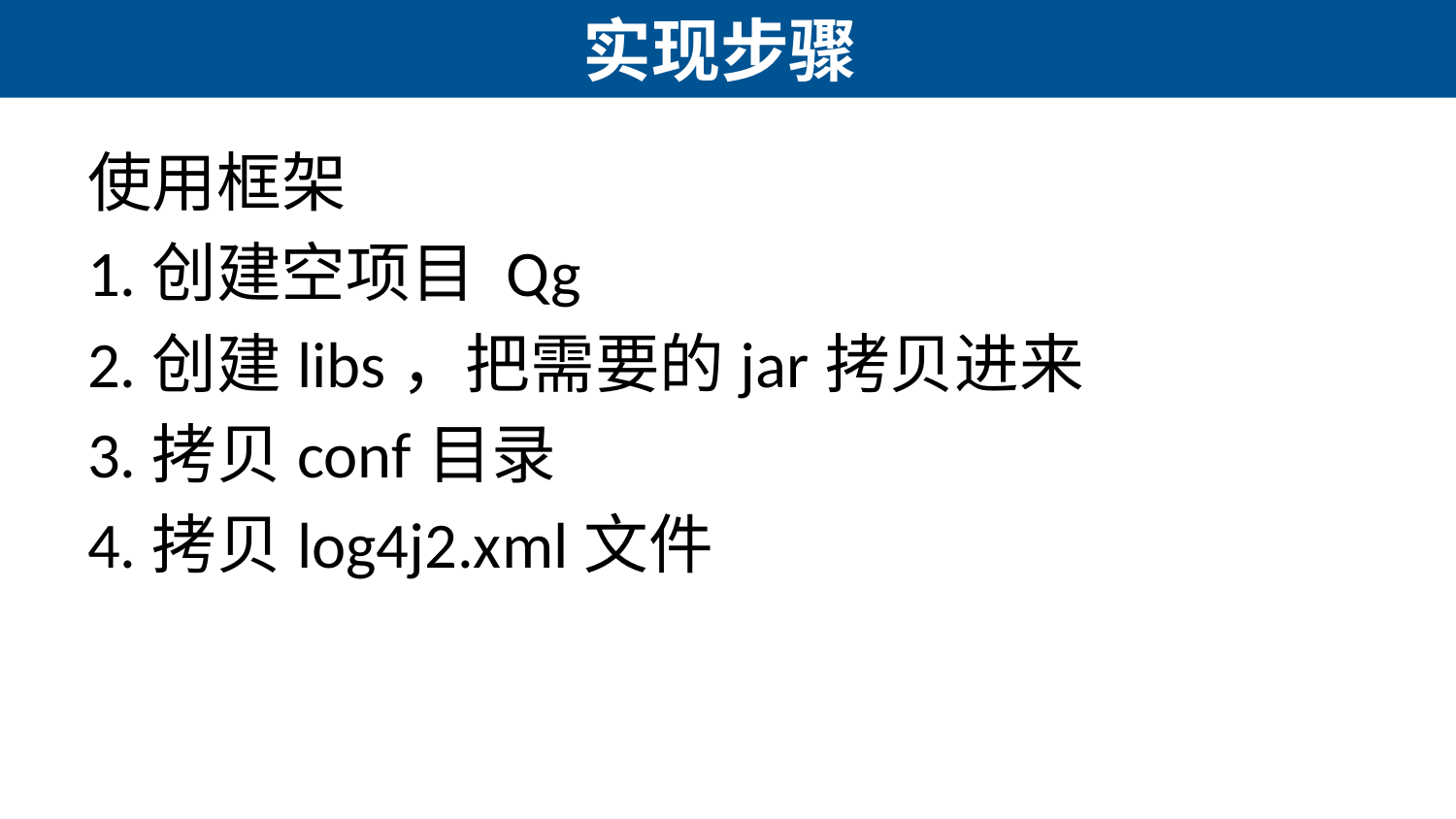

# 实现步骤
使用框架
1.创建空项目 Qg
2.创建libs，把需要的jar拷贝进来
3.拷贝conf目录
4.拷贝log4j2.xml文件